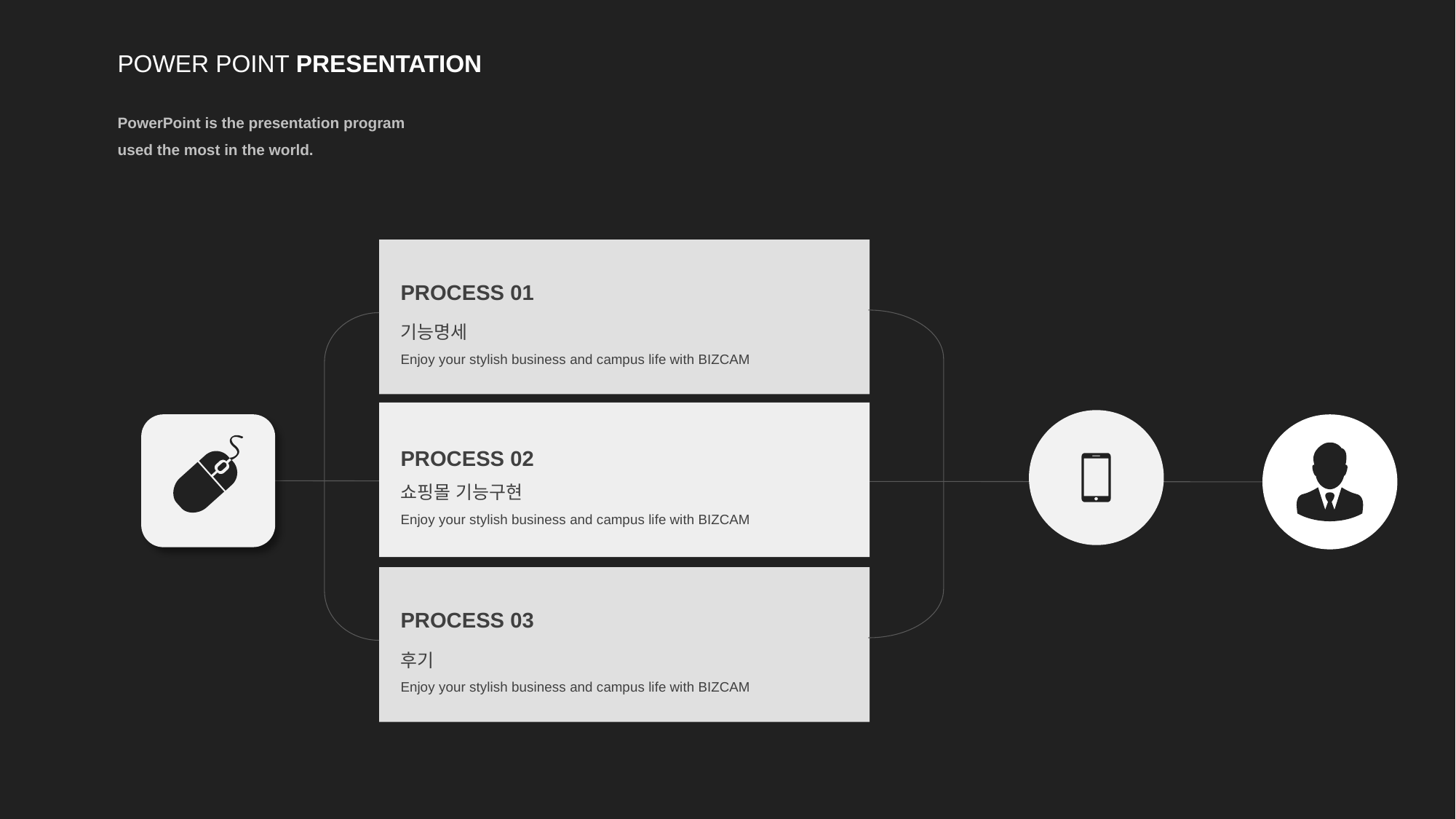

POWER POINT PRESENTATION

PowerPoint is the presentation program
used the most in the world.
PROCESS 01

기능명세
Enjoy your stylish business and campus life with BIZCAM

PROCESS 02
쇼핑몰 기능구현
Enjoy your stylish business and campus life with BIZCAM

PROCESS 03

후기
Enjoy your stylish business and campus life with BIZCAM